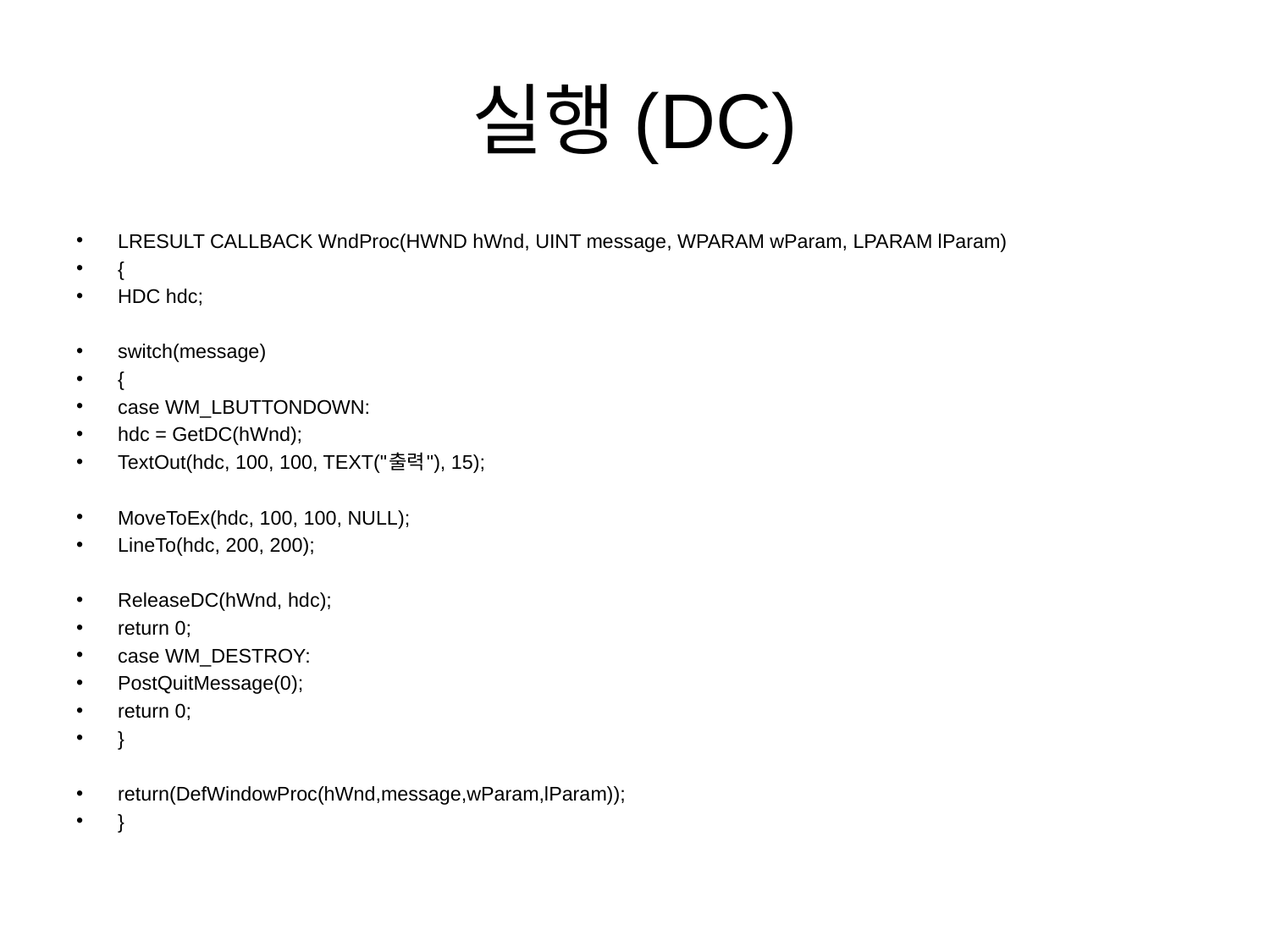

# 실행(DC)
LRESULT CALLBACK WndProc(HWND hWnd, UINT message, WPARAM wParam, LPARAM lParam)
{
HDC hdc;

switch(message)
{
case WM_LBUTTONDOWN:
hdc = GetDC(hWnd);
TextOut(hdc, 100, 100, TEXT("출력"), 15);

MoveToEx(hdc, 100, 100, NULL);
LineTo(hdc, 200, 200);

ReleaseDC(hWnd, hdc);
return 0;
case WM_DESTROY:
PostQuitMessage(0);
return 0;
}

return(DefWindowProc(hWnd,message,wParam,lParam));
}